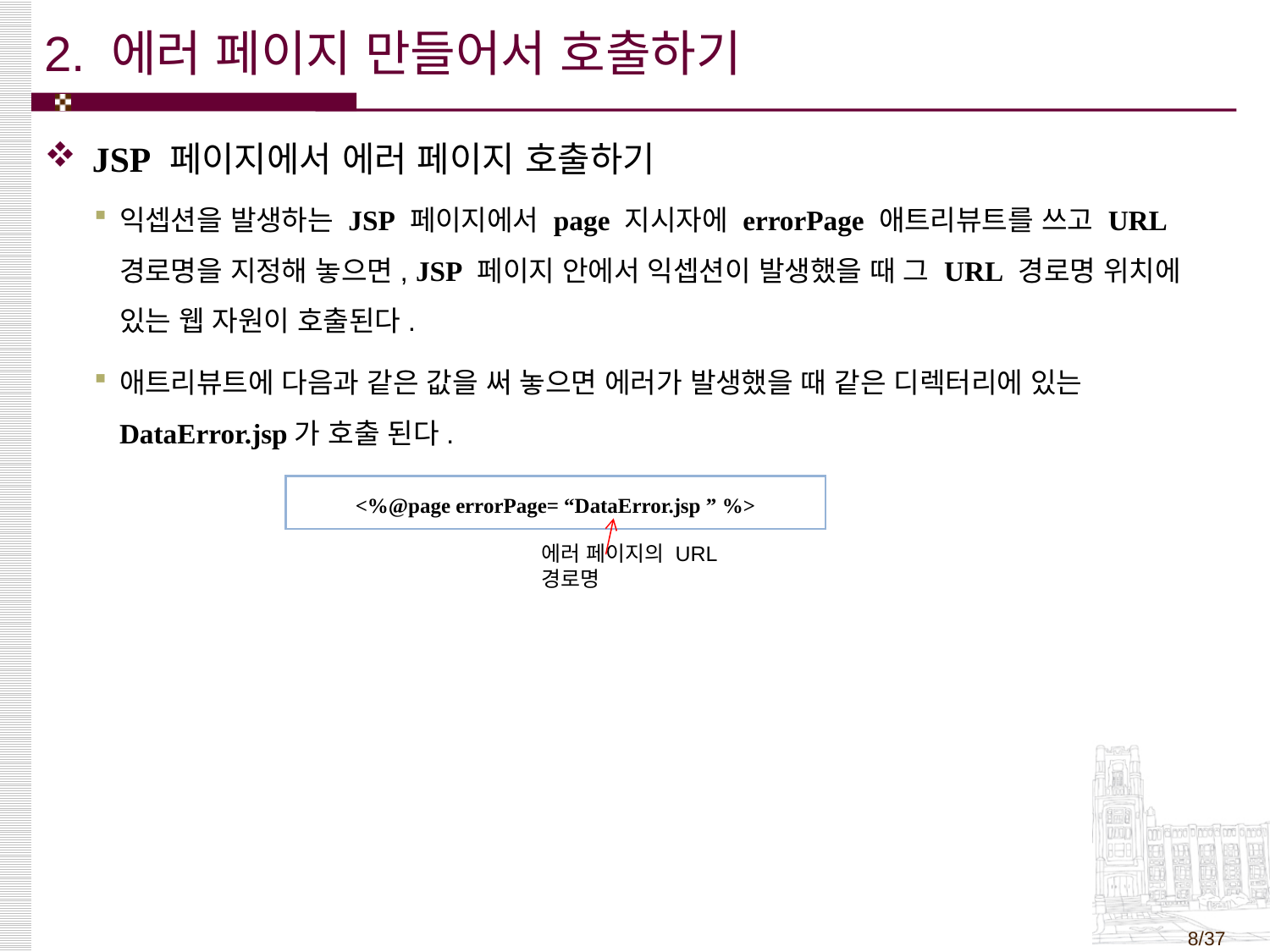

# 2. 에러 페이지 만들어서 호출하기
JSP 페이지에서 에러 페이지 호출하기
익셉션을 발생하는 JSP 페이지에서 page 지시자에 errorPage 애트리뷰트를 쓰고 URL 경로명을 지정해 놓으면, JSP 페이지 안에서 익셉션이 발생했을 때 그 URL 경로명 위치에 있는 웹 자원이 호출된다.
애트리뷰트에 다음과 같은 값을 써 놓으면 에러가 발생했을 때 같은 디렉터리에 있는 DataError.jsp가 호출 된다.

| <%@page errorPage= “DataError.jsp ” %> |
| --- |
에러 페이지의 URL 경로명